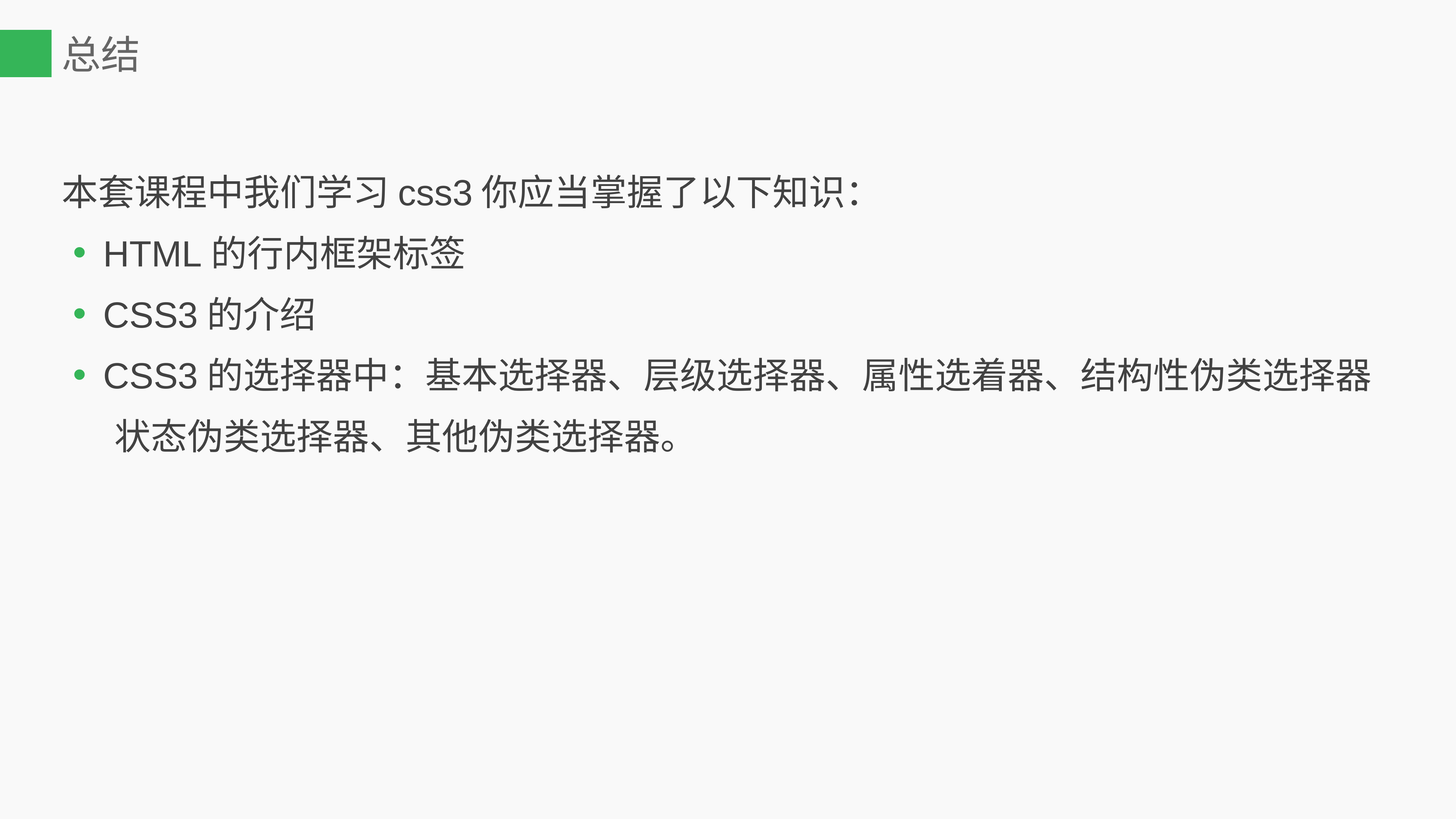

# 总结
本套课程中我们学习css3你应当掌握了以下知识：
HTML的行内框架标签
CSS3的介绍
CSS3的选择器中：基本选择器、层级选择器、属性选着器、结构性伪类选择器
    状态伪类选择器、其他伪类选择器。